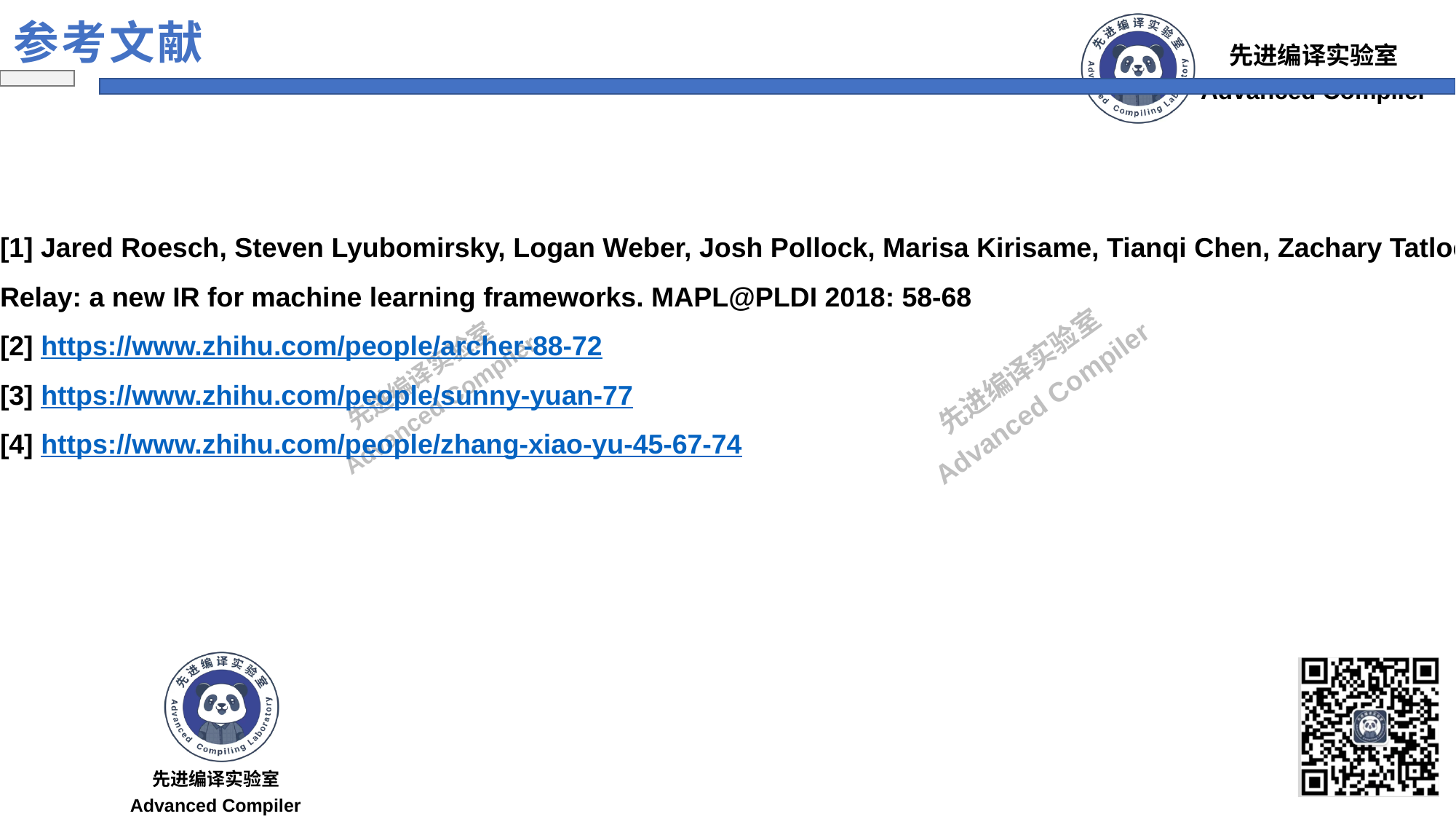

参考文献

[1] Jared Roesch, Steven Lyubomirsky, Logan Weber, Josh Pollock, Marisa Kirisame, Tianqi Chen, Zachary Tatlock.
Relay: a new IR for machine learning frameworks. MAPL@PLDI 2018: 58-68
[2] https://www.zhihu.com/people/archer-88-72
[3] https://www.zhihu.com/people/sunny-yuan-77
[4] https://www.zhihu.com/people/zhang-xiao-yu-45-67-74